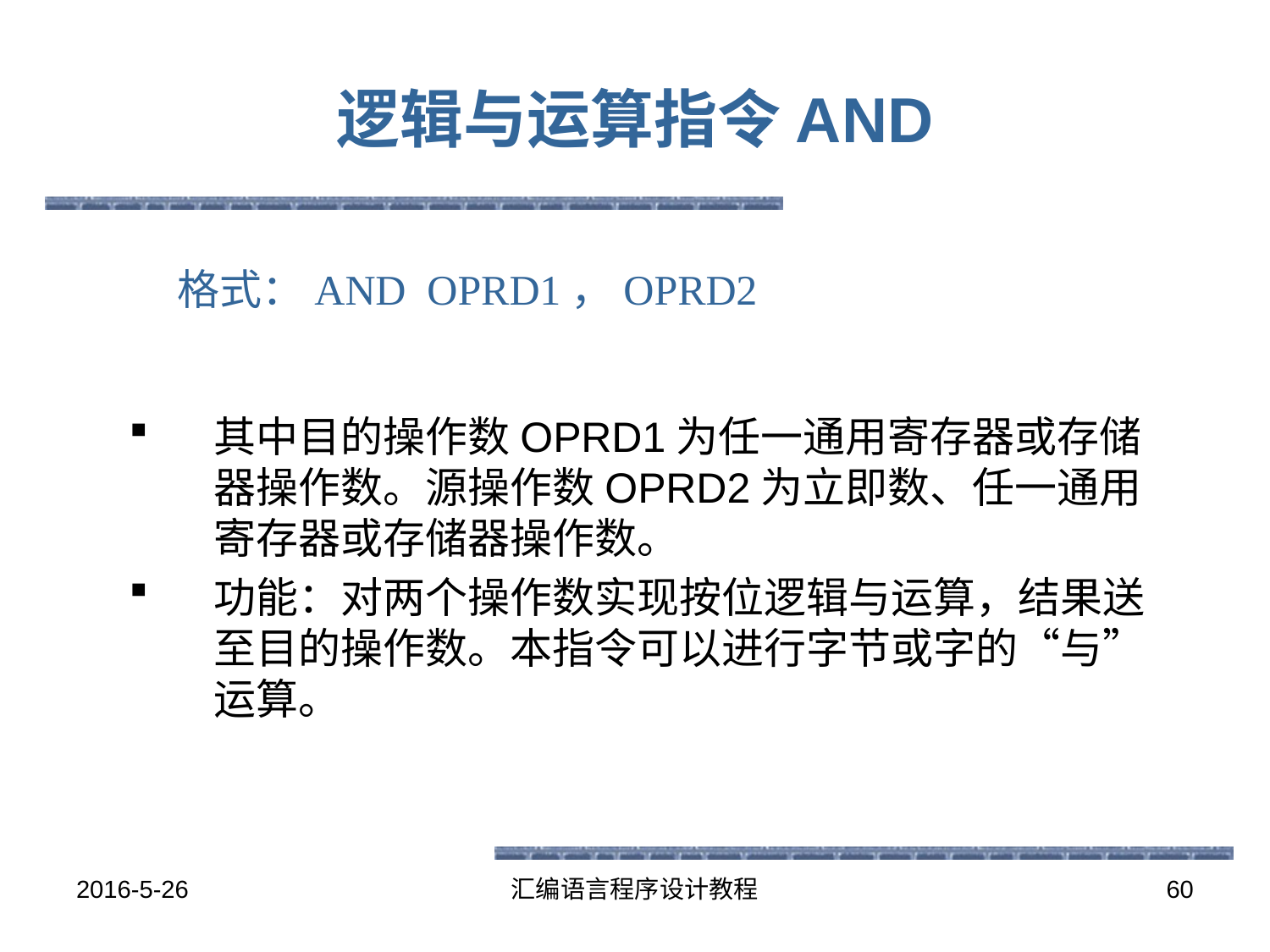

# 逻辑与运算指令AND

其中目的操作数OPRD1为任一通用寄存器或存储器操作数。源操作数OPRD2为立即数、任一通用寄存器或存储器操作数。
功能：对两个操作数实现按位逻辑与运算，结果送至目的操作数。本指令可以进行字节或字的“与”运算。
格式：AND  OPRD1，OPRD2
2016-5-26
汇编语言程序设计教程
60